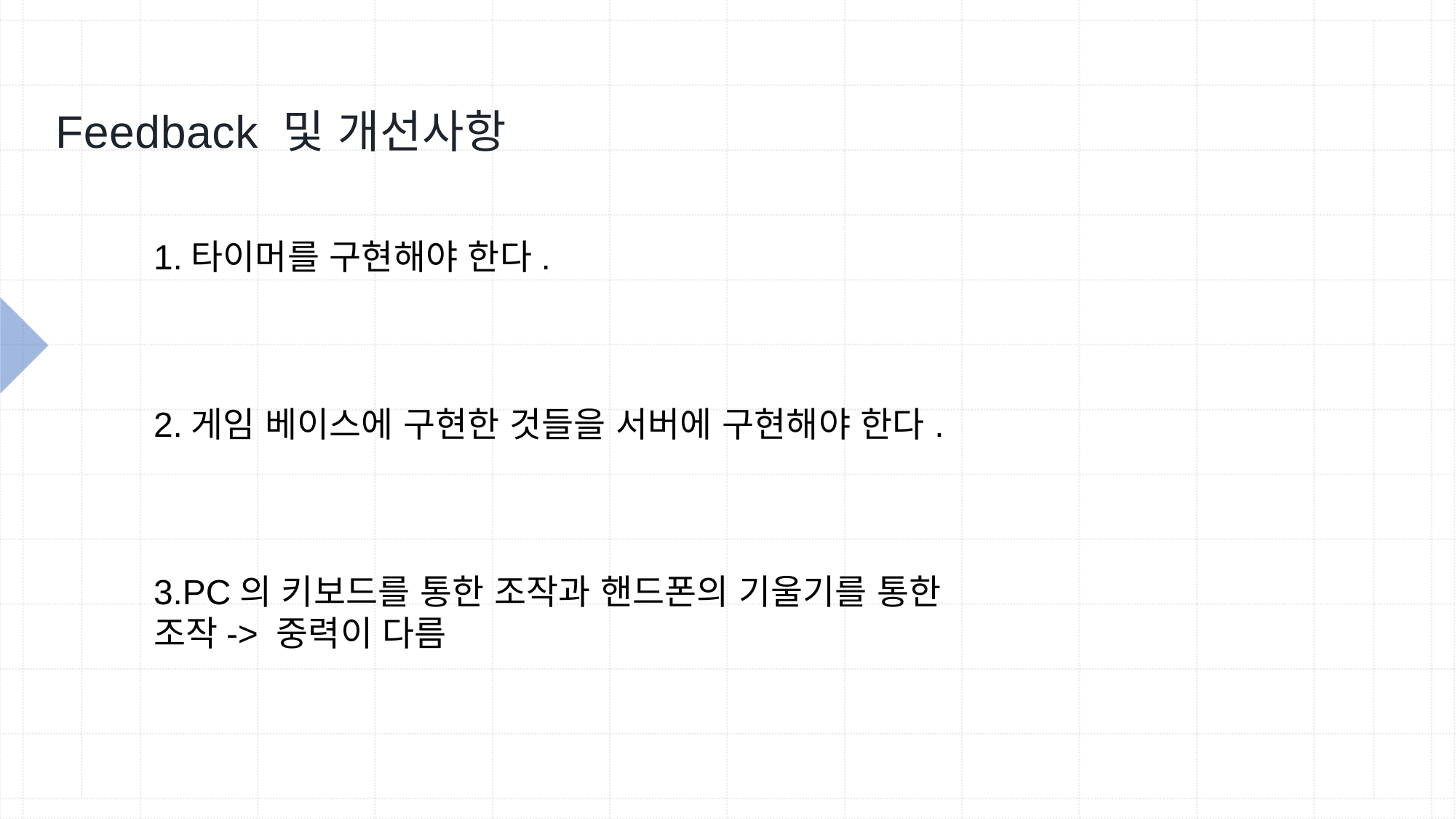

Feedback 및 개선사항
1.타이머를 구현해야 한다.

2.게임 베이스에 구현한 것들을 서버에 구현해야 한다.

3.PC의 키보드를 통한 조작과 핸드폰의 기울기를 통한 조작-> 중력이 다름